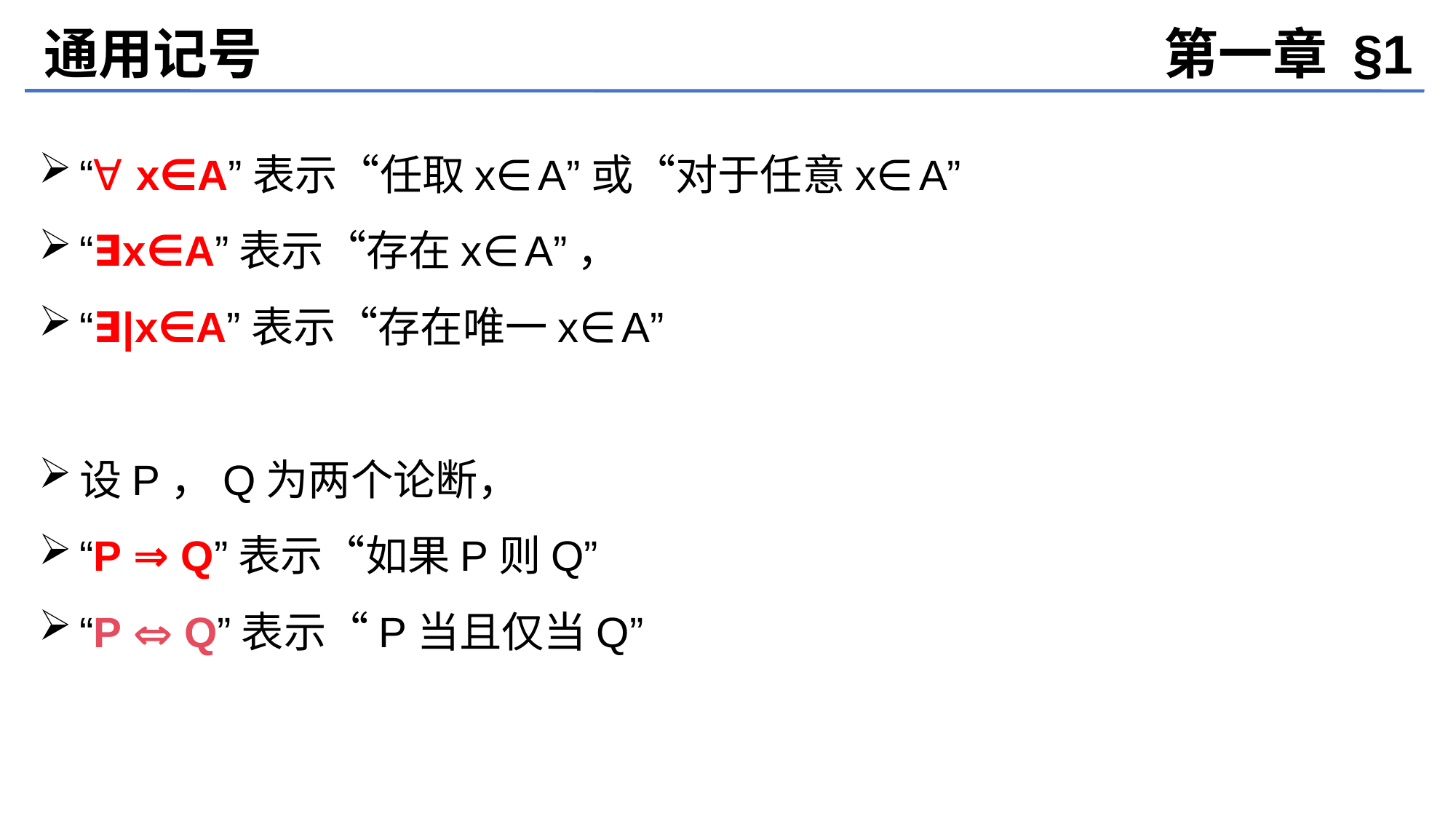

通用记号
第一章 §1
“∀x∈A”表示“任取x∈A”或“对于任意x∈A”
“∃x∈A”表示“存在x∈A”，
“∃|x∈A”表示“存在唯一x∈A”

设P，Q为两个论断，
“P ⇒ Q”表示“如果P则Q”
“P ⇔ Q”表示“P当且仅当Q”